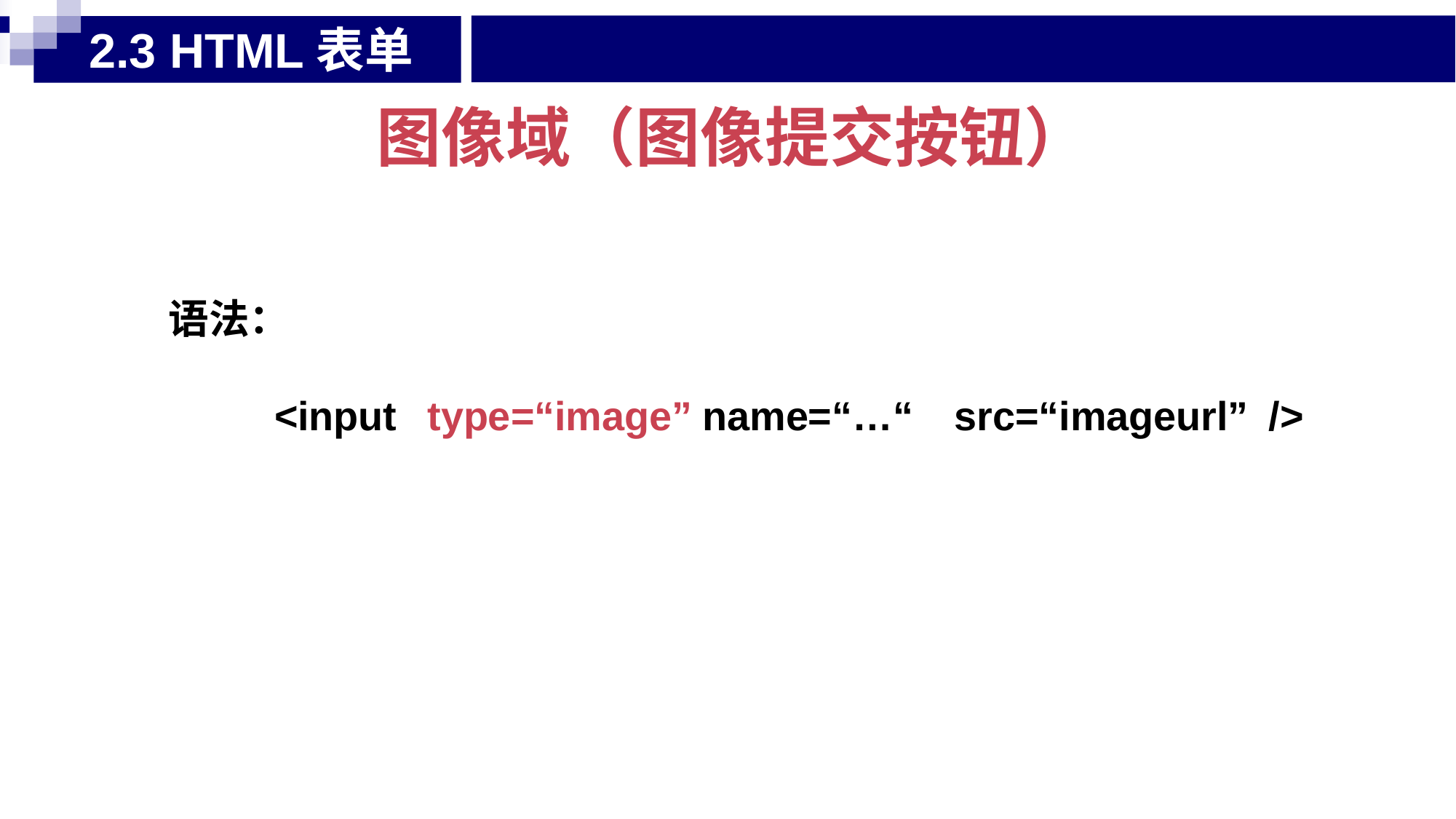

2.3 HTML表单

图像域（图像提交按钮）
语法：
<input   type=“image” name=“…“    src=“imageurl”  />